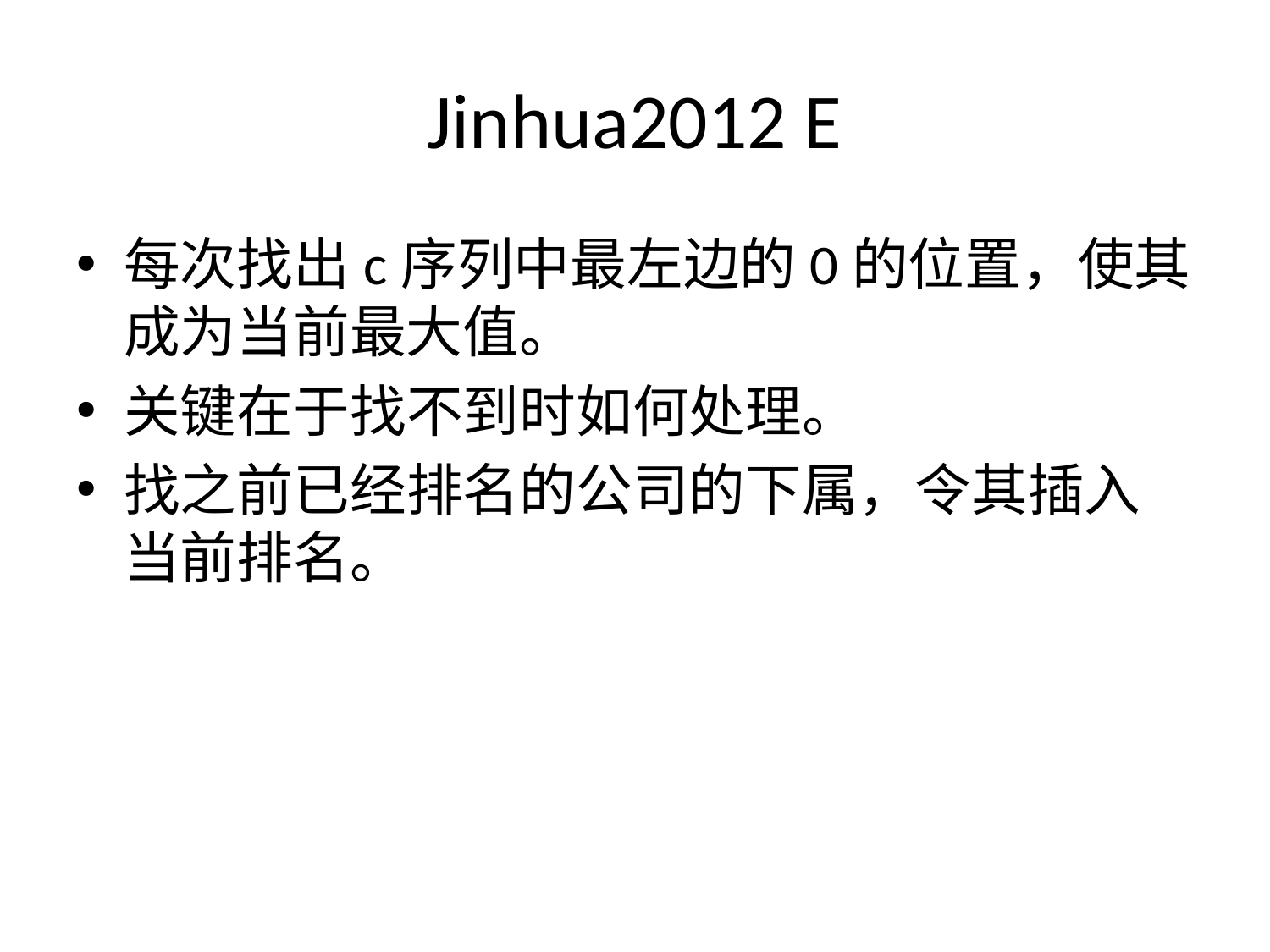

# Jinhua2012 E
每次找出c序列中最左边的0的位置，使其成为当前最大值。
关键在于找不到时如何处理。
找之前已经排名的公司的下属，令其插入当前排名。